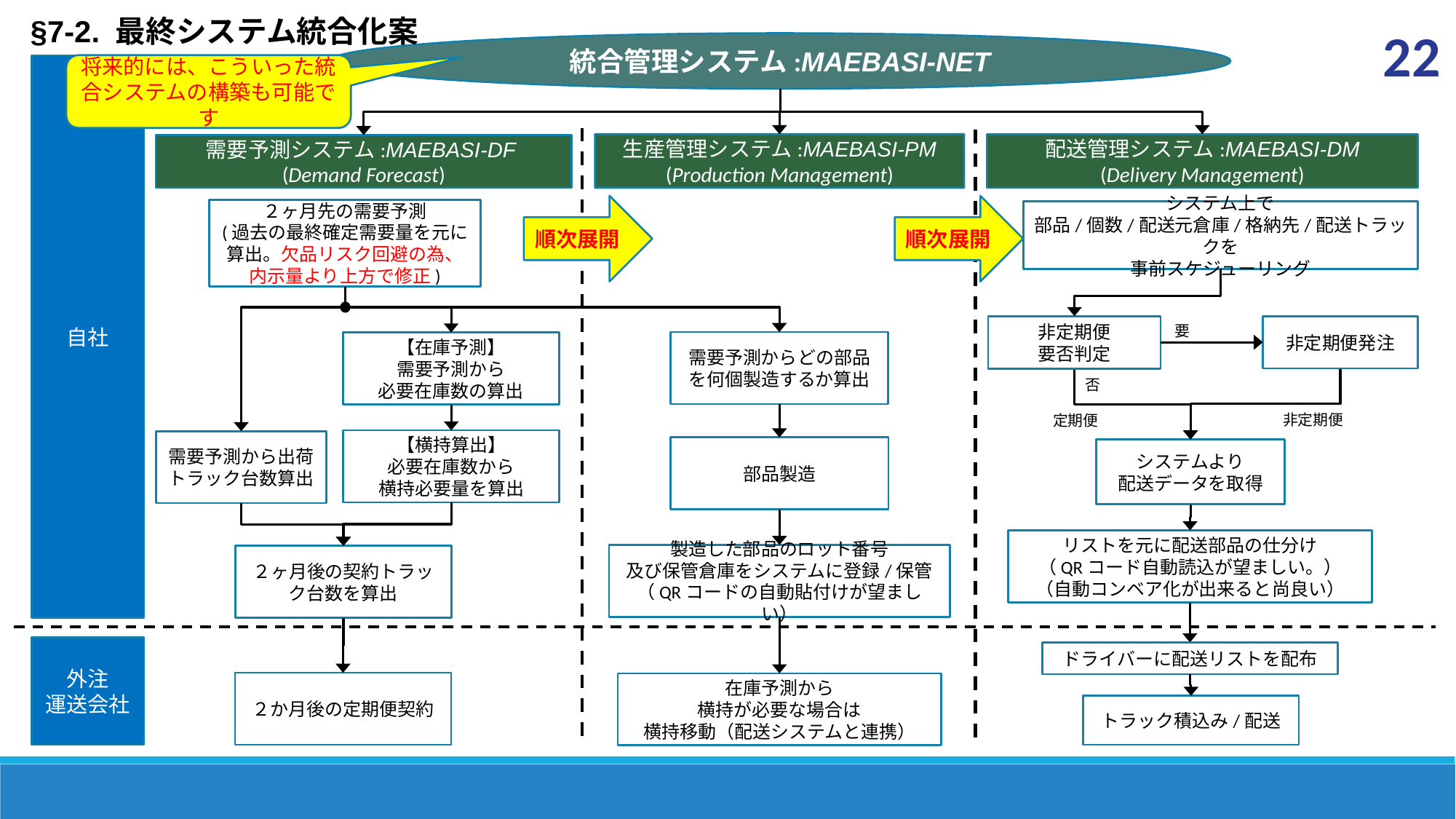

§7-2. 最終システム統合化案
22
統合管理システム:MAEBASI-NET
将来的には、こういった統合システムの構築も可能です
自社
生産管理システム:MAEBASI-PM
(Production Management)
配送管理システム:MAEBASI-DM
(Delivery Management)
需要予測システム:MAEBASI-DF
(Demand Forecast)
順次展開
順次展開
２ヶ月先の需要予測
(過去の最終確定需要量を元に算出。欠品リスク回避の為、内示量より上方で修正)
システム上で
部品/個数/配送元倉庫/格納先/配送トラックを
事前スケジューリング

要
非定期便
要否判定
非定期便発注
需要予測からどの部品を何個製造するか算出
【在庫予測】
需要予測から
必要在庫数の算出
否
非定期便
定期便
【横持算出】
必要在庫数から
横持必要量を算出
需要予測から出荷
トラック台数算出
部品製造
システムより
配送データを取得
リストを元に配送部品の仕分け
（QRコード自動読込が望ましい。）
（自動コンベア化が出来ると尚良い）
製造した部品のロット番号
及び保管倉庫をシステムに登録/保管
（QRコードの自動貼付けが望ましい）
２ヶ月後の契約トラック台数を算出
外注
運送会社
ドライバーに配送リストを配布
２か月後の定期便契約
在庫予測から
横持が必要な場合は
横持移動（配送システムと連携）
トラック積込み/配送